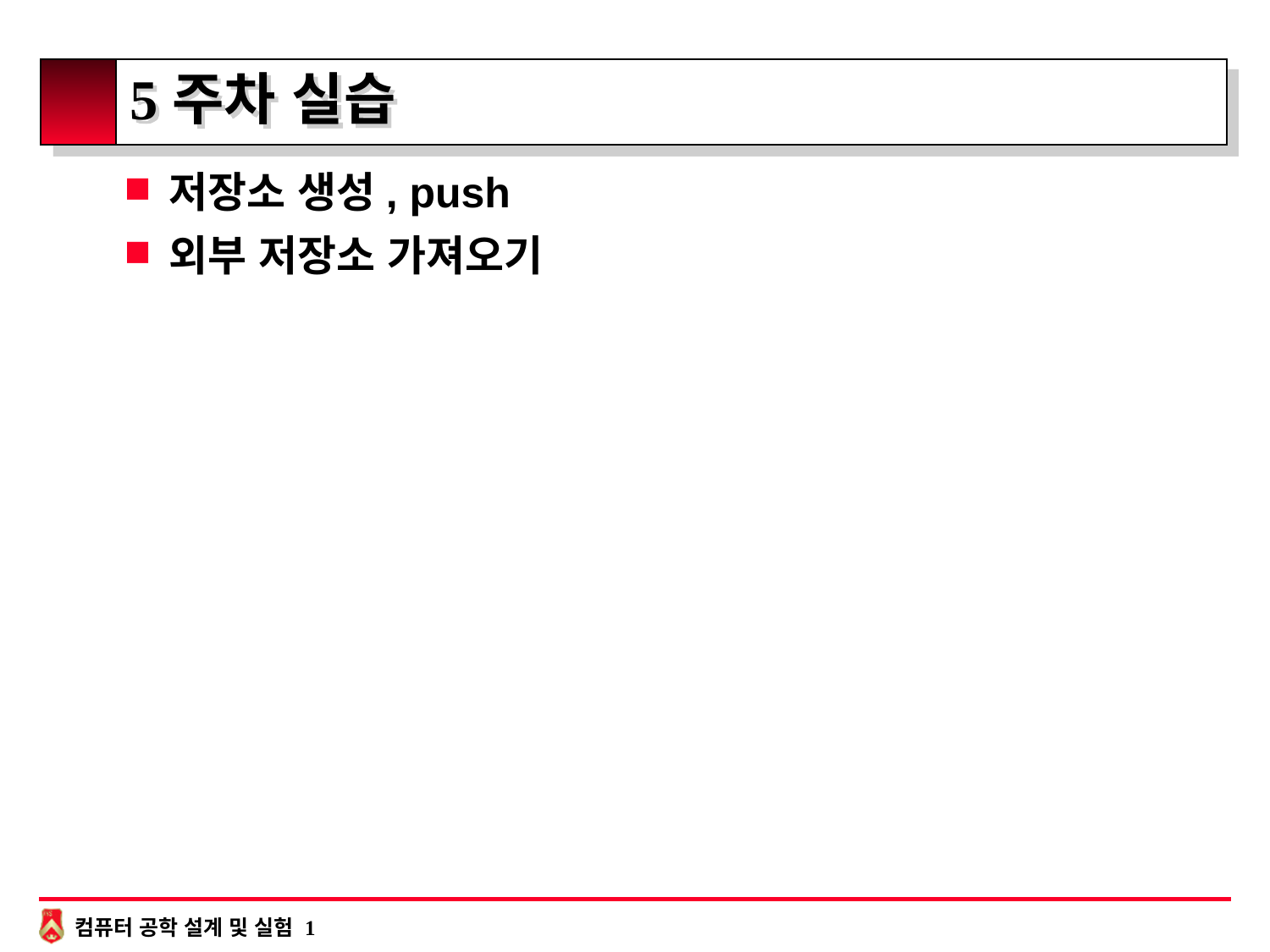

# 5주차 실습
저장소 생성, push
외부 저장소 가져오기